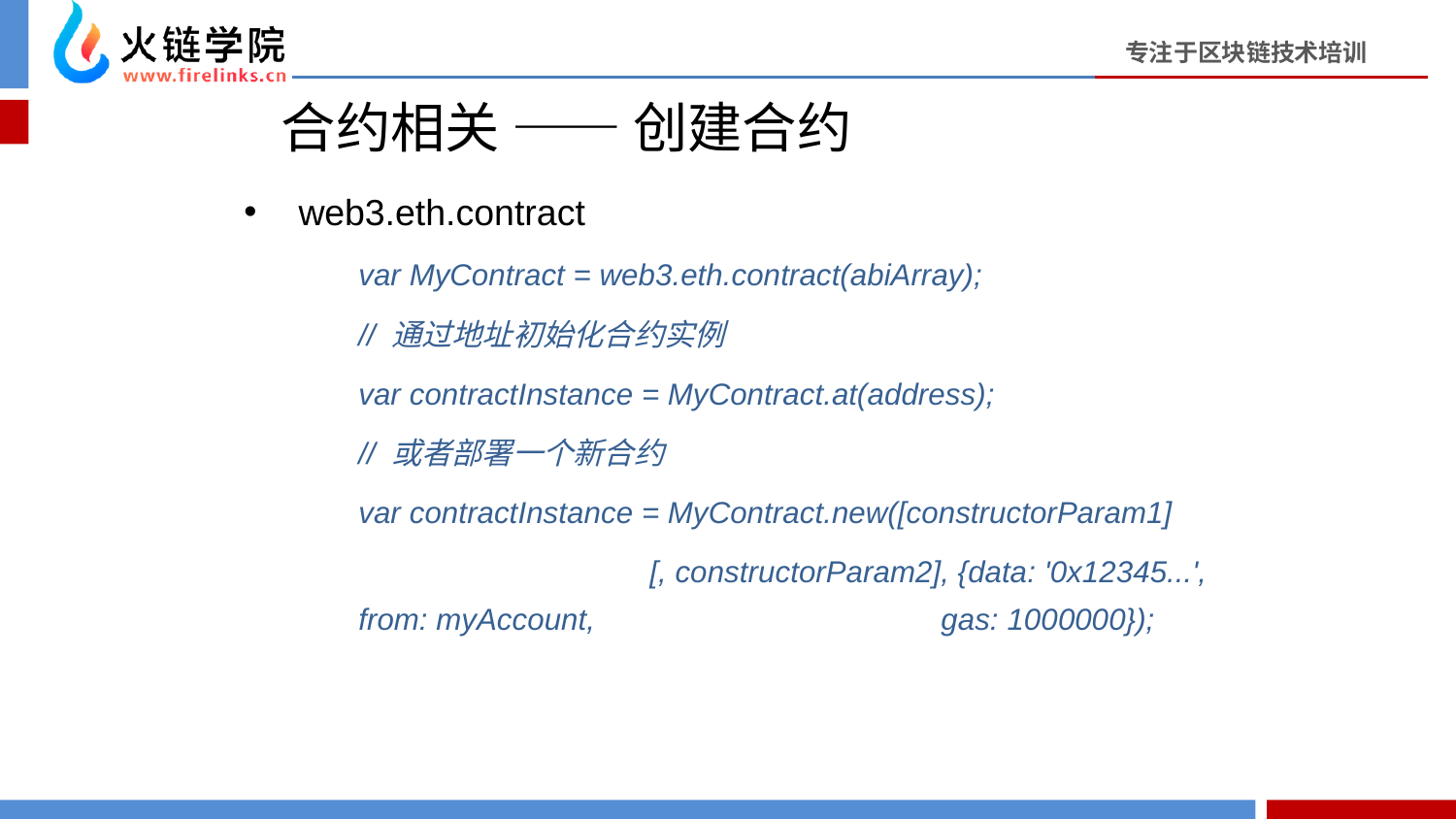

# 合约相关 —— 创建合约
web3.eth.contract
var MyContract = web3.eth.contract(abiArray);
// 通过地址初始化合约实例
var contractInstance = MyContract.at(address);
// 或者部署一个新合约
var contractInstance = MyContract.new([constructorParam1]
		[, constructorParam2], {data: '0x12345...', from: myAccount, 			gas: 1000000});